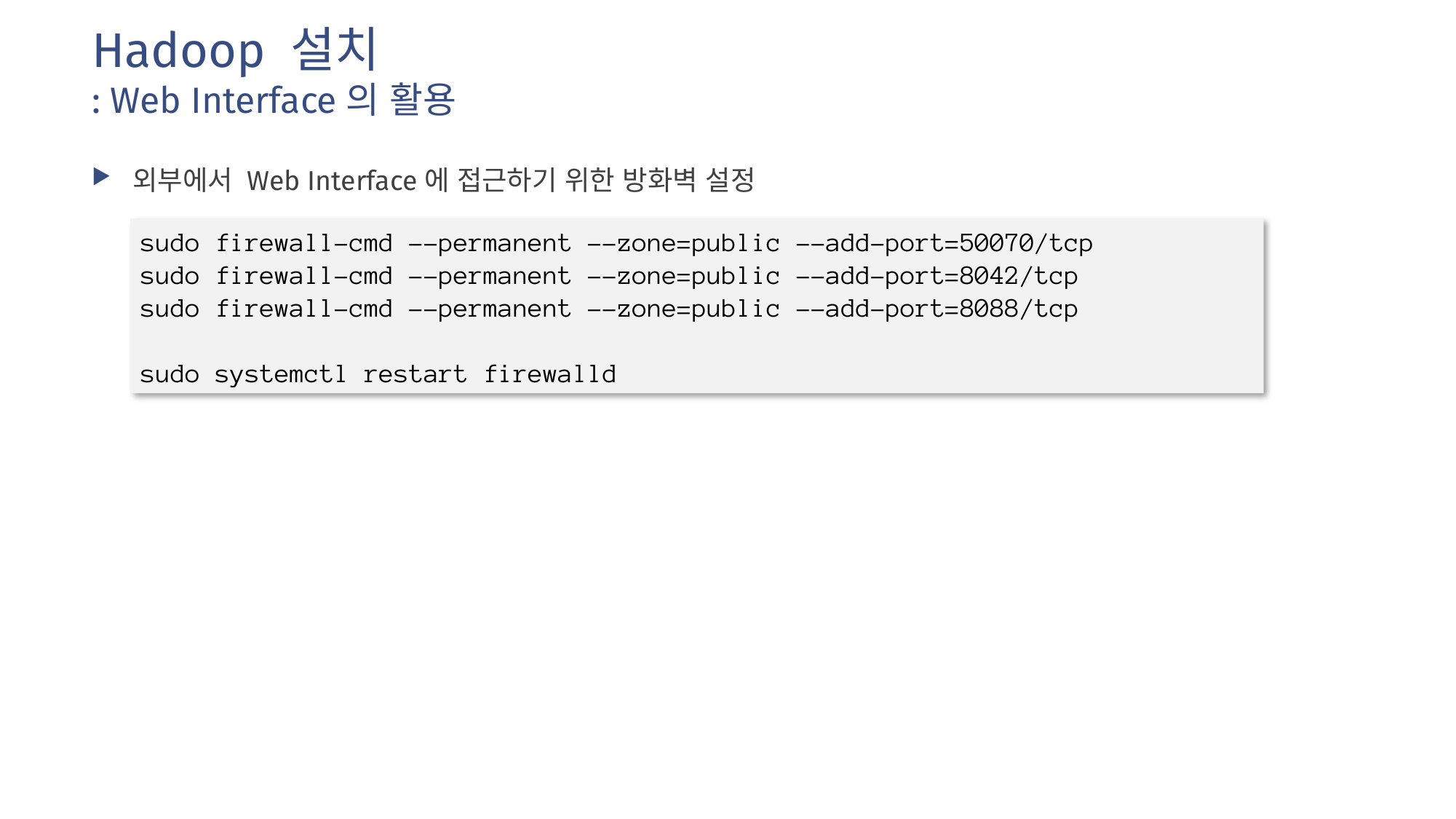

# Hadoop 설치 : Web Interface의 활용
외부에서 Web Interface에 접근하기 위한 방화벽 설정
sudo firewall-cmd --permanent --zone=public --add-port=50070/tcp
sudo firewall-cmd --permanent --zone=public --add-port=8042/tcp
sudo firewall-cmd --permanent --zone=public --add-port=8088/tcp

sudo systemctl restart firewalld